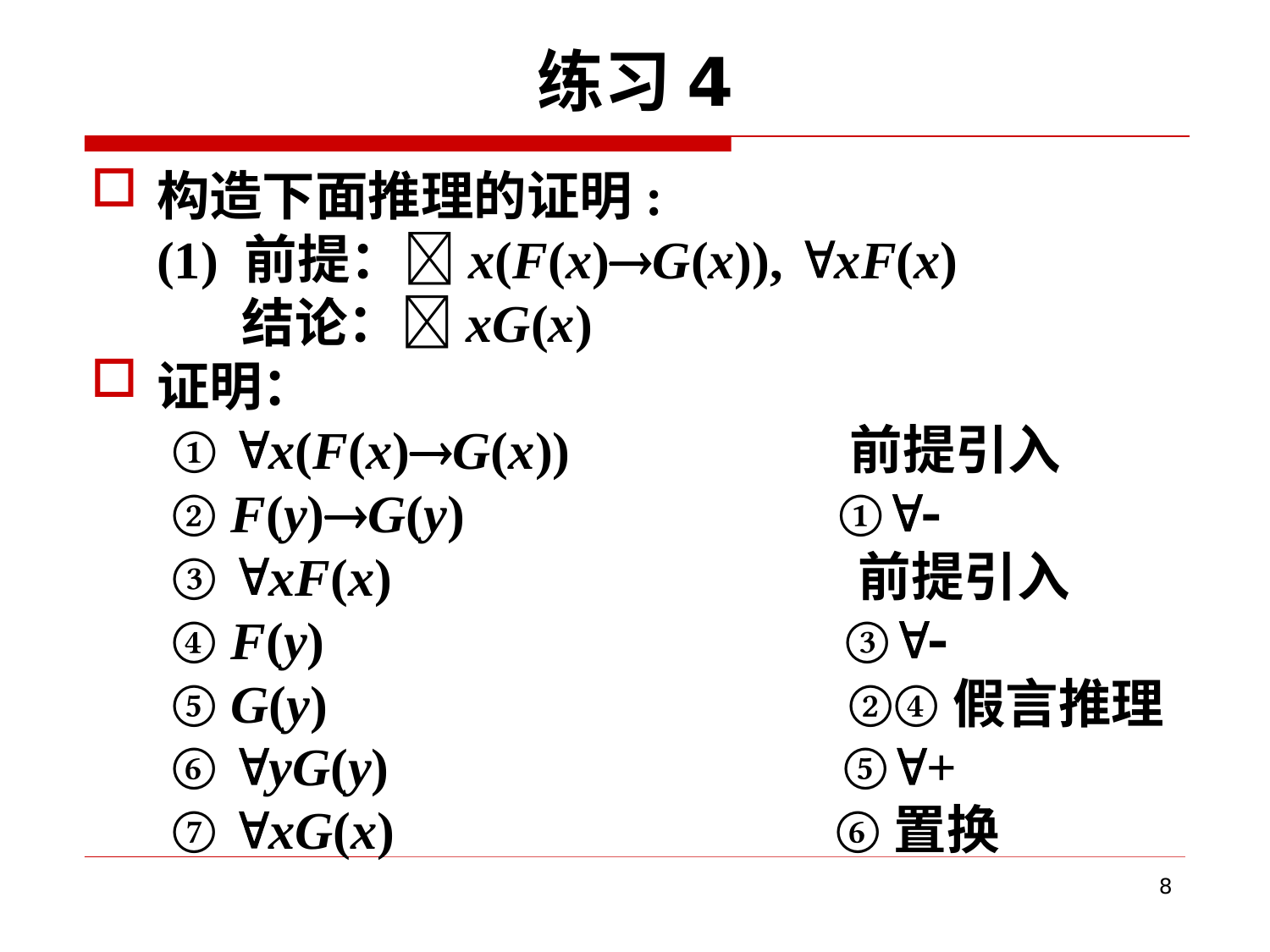

# 练习4
构造下面推理的证明:
(1) 前提：∀x(F(x)→G(x)), ∀xF(x)
      结论：∀xG(x)
证明：
      ① ∀x(F(x)→G(x))                    前提引入
      ② F(y)→G(y)                            ①∀−
      ③ ∀xF(x)                                  前提引入
      ④ F(y)                                       ③∀−
      ⑤ G(y)                                       ②④假言推理
      ⑥ ∀yG(y)                                  ⑤∀+
      ⑦ ∀xG(x)                                 ⑥置换
8